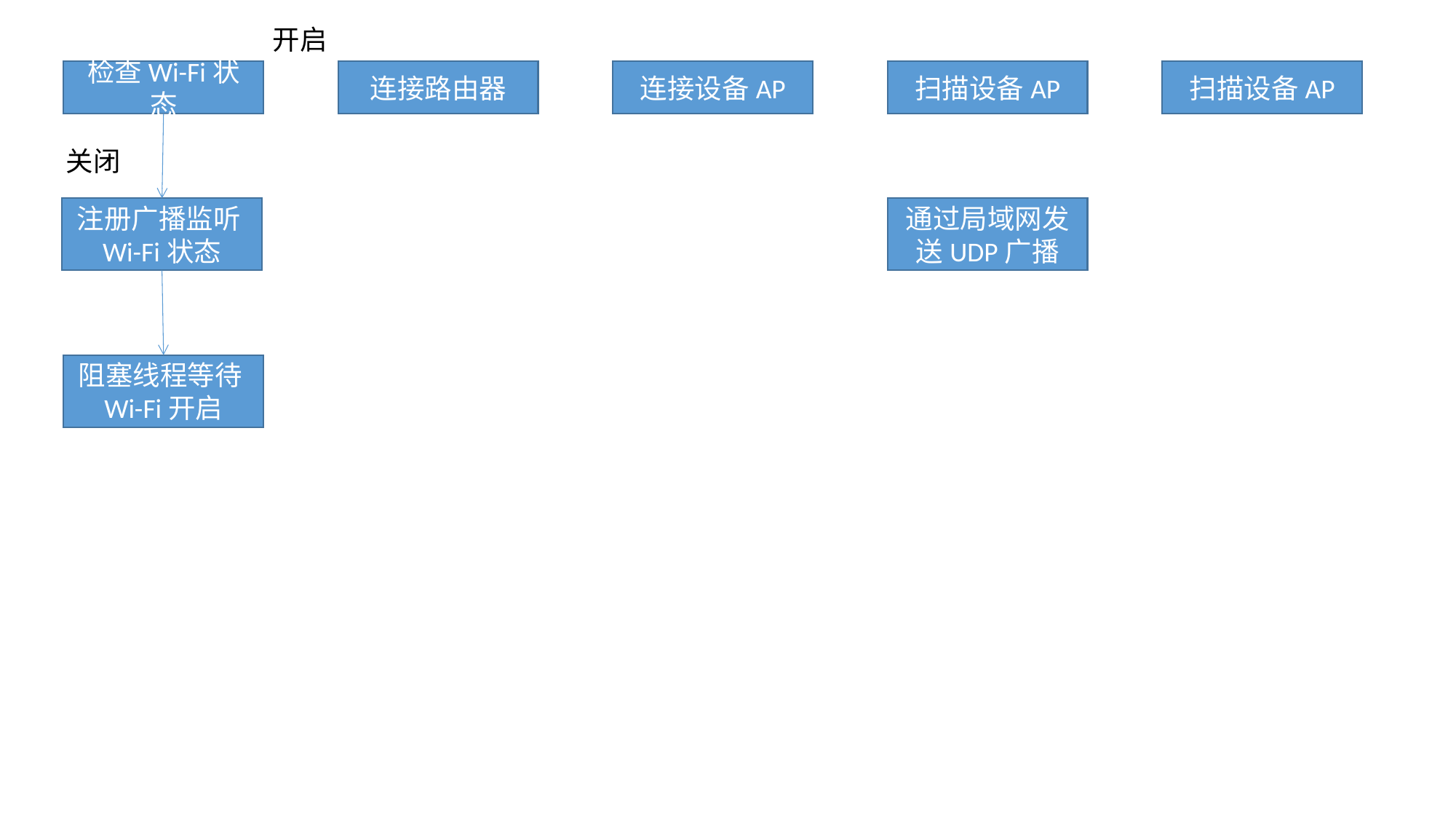

开启
检查Wi-Fi状态
连接路由器
连接设备AP
扫描设备AP
扫描设备AP
关闭
注册广播监听Wi-Fi状态
通过局域网发送UDP广播
阻塞线程等待Wi-Fi开启